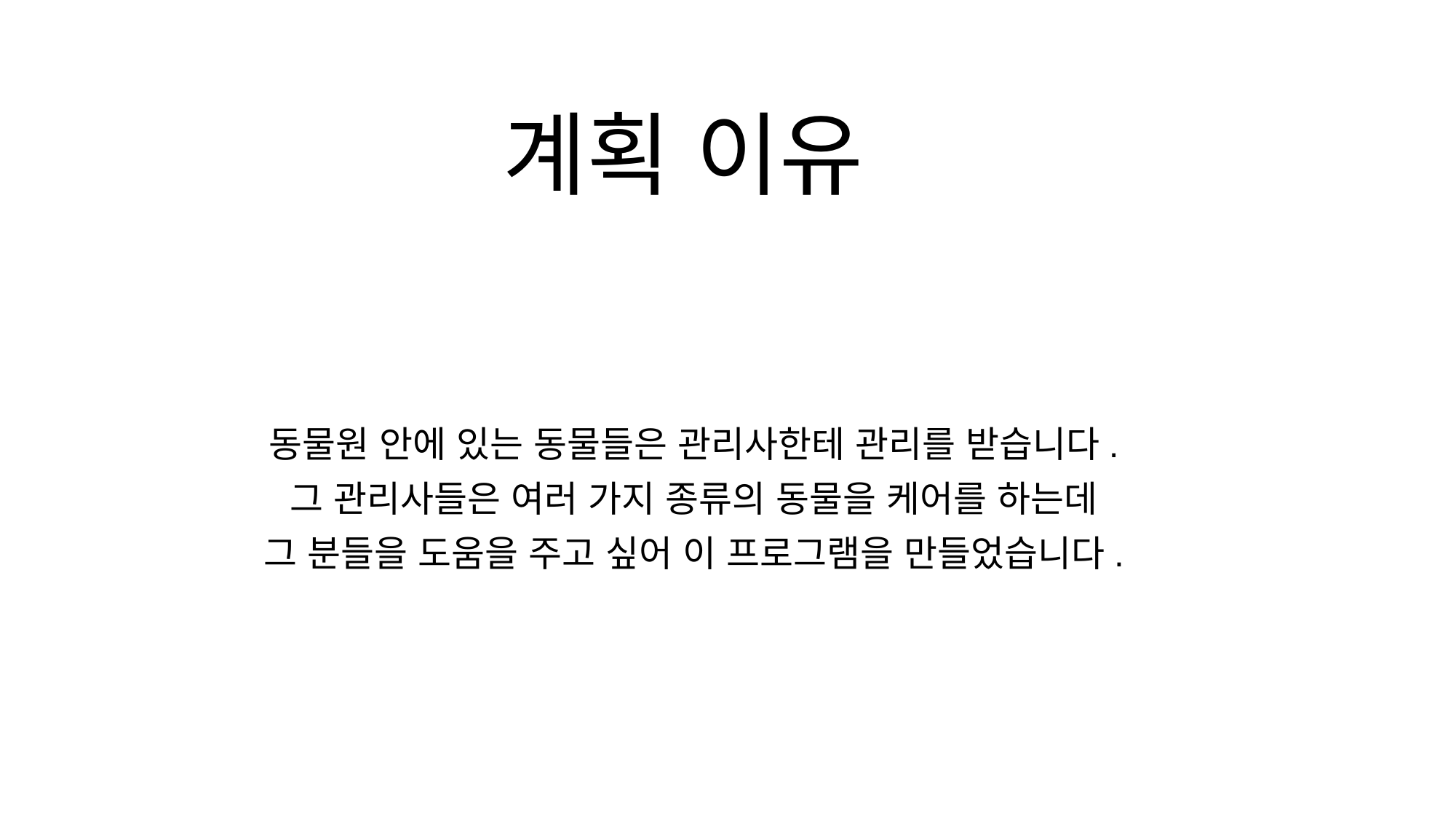

# 계획 이유
동물원 안에 있는 동물들은 관리사한테 관리를 받습니다.
그 관리사들은 여러 가지 종류의 동물을 케어를 하는데
그 분들을 도움을 주고 싶어 이 프로그램을 만들었습니다.